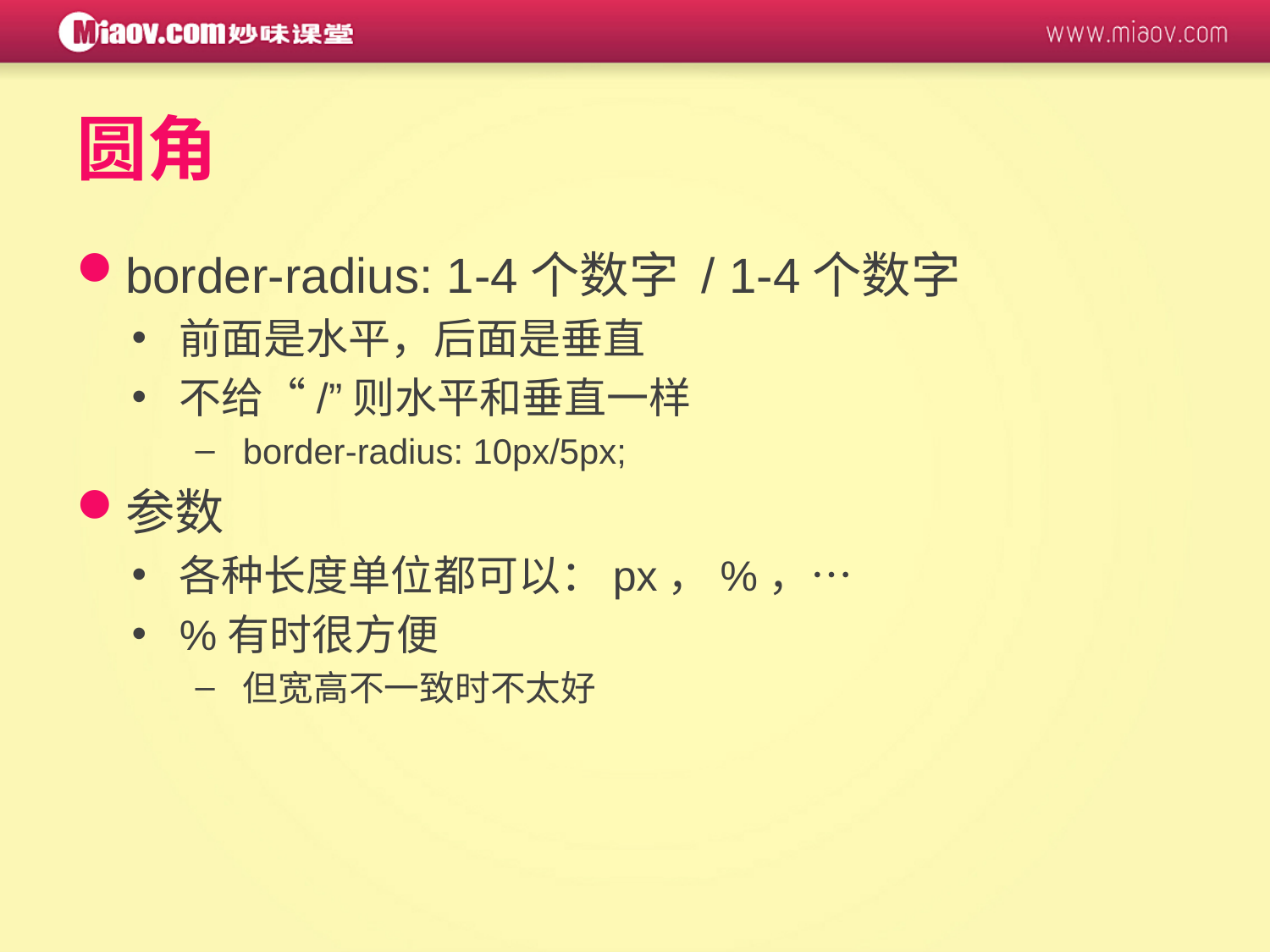

# 圆角
border-radius: 1-4个数字 / 1-4个数字
前面是水平，后面是垂直
不给“/”则水平和垂直一样
border-radius: 10px/5px;
参数
各种长度单位都可以：px，%，…
%有时很方便
但宽高不一致时不太好